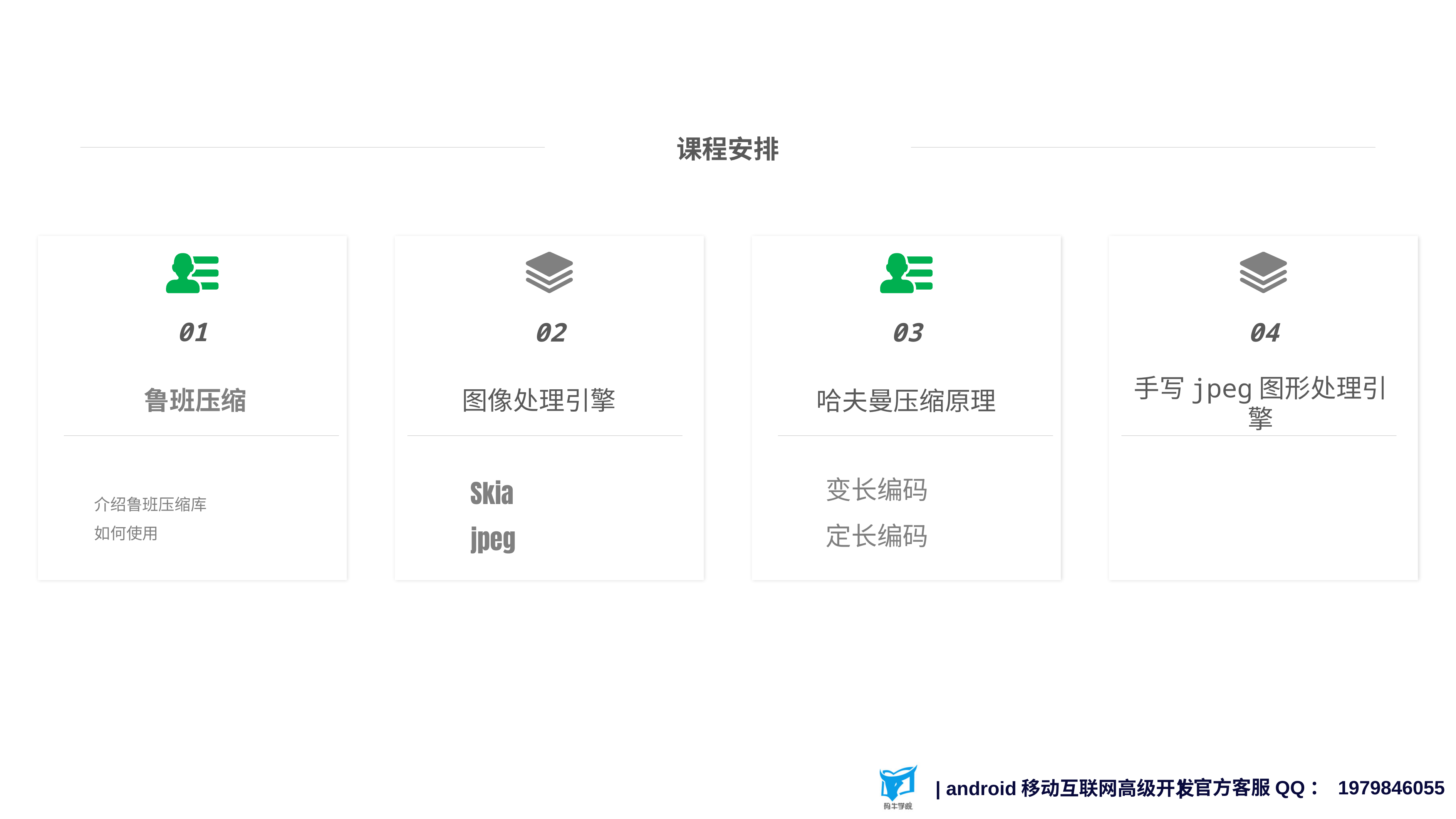

课程安排

01
鲁班压缩

02
图像处理引擎

03
哈夫曼压缩原理

04
手写jpeg图形处理引擎

变长编码
定长编码

介绍鲁班压缩库
如何使用
Skia
jpeg